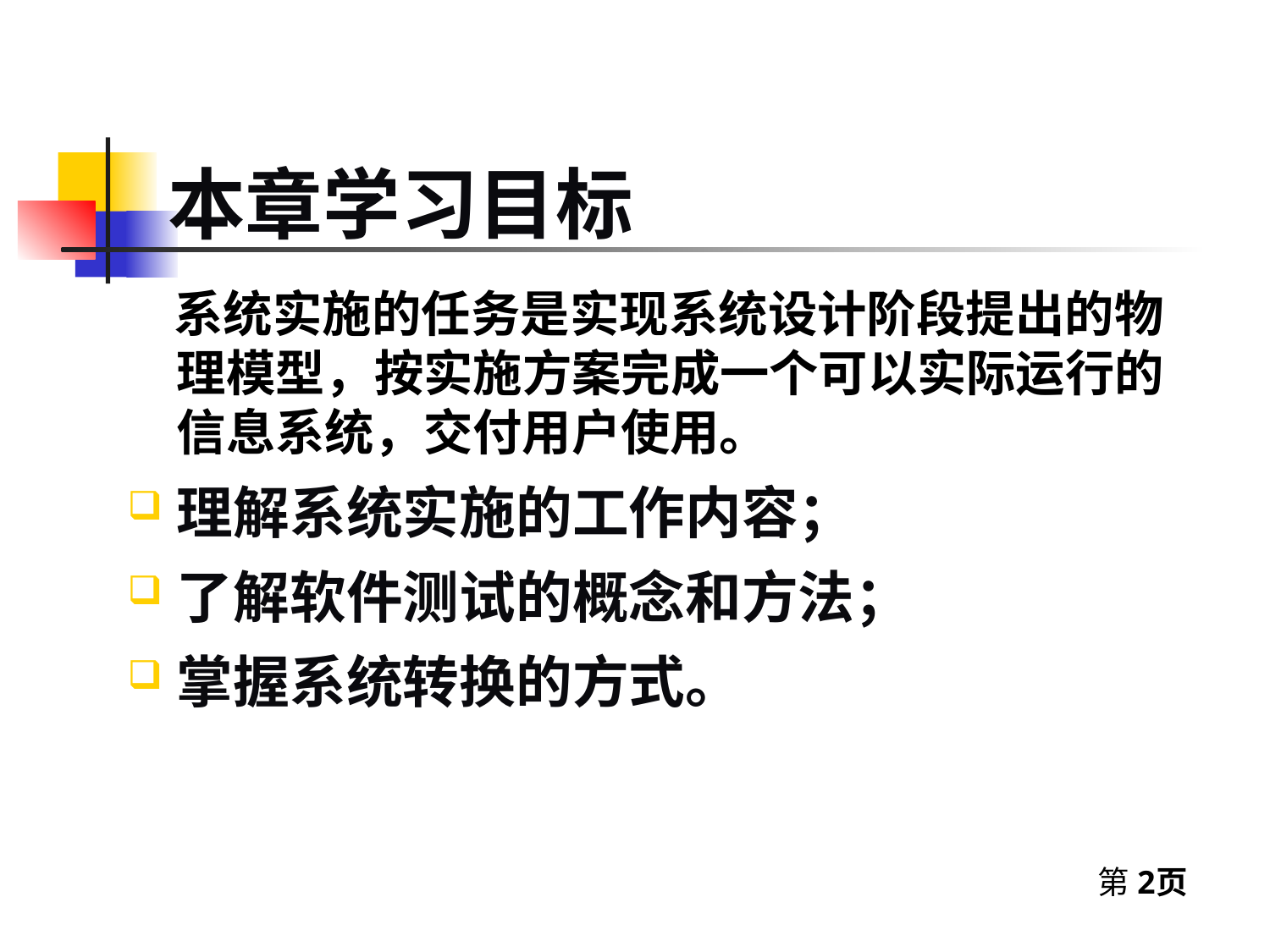

# 本章学习目标
   系统实施的任务是实现系统设计阶段提出的物理模型，按实施方案完成一个可以实际运行的信息系统，交付用户使用。
理解系统实施的工作内容；
了解软件测试的概念和方法；
掌握系统转换的方式。